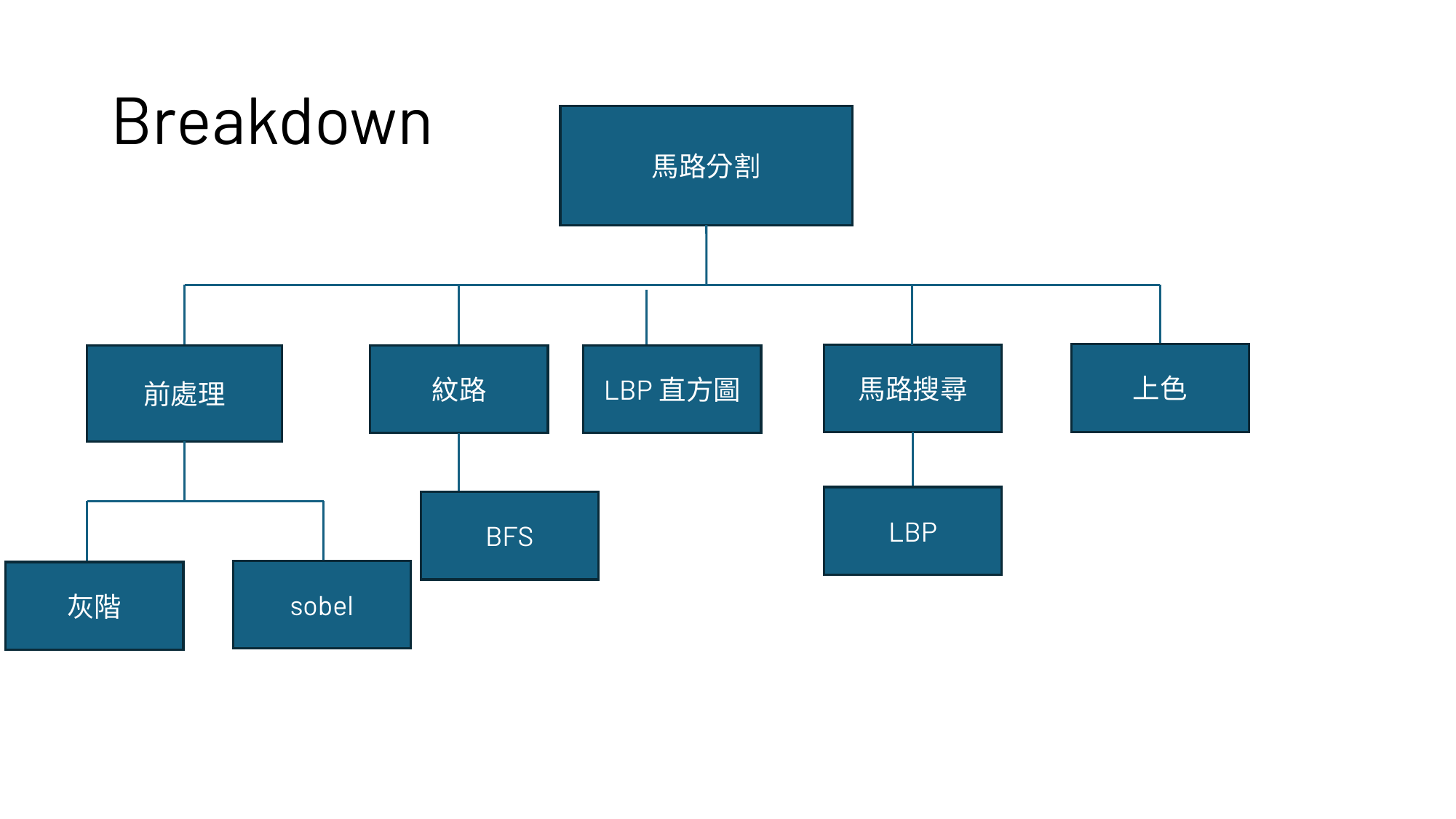

# Breakdown
馬路分割
上色
馬路搜尋
前處理
紋路
LBP直方圖
LBP
BFS
sobel
灰階